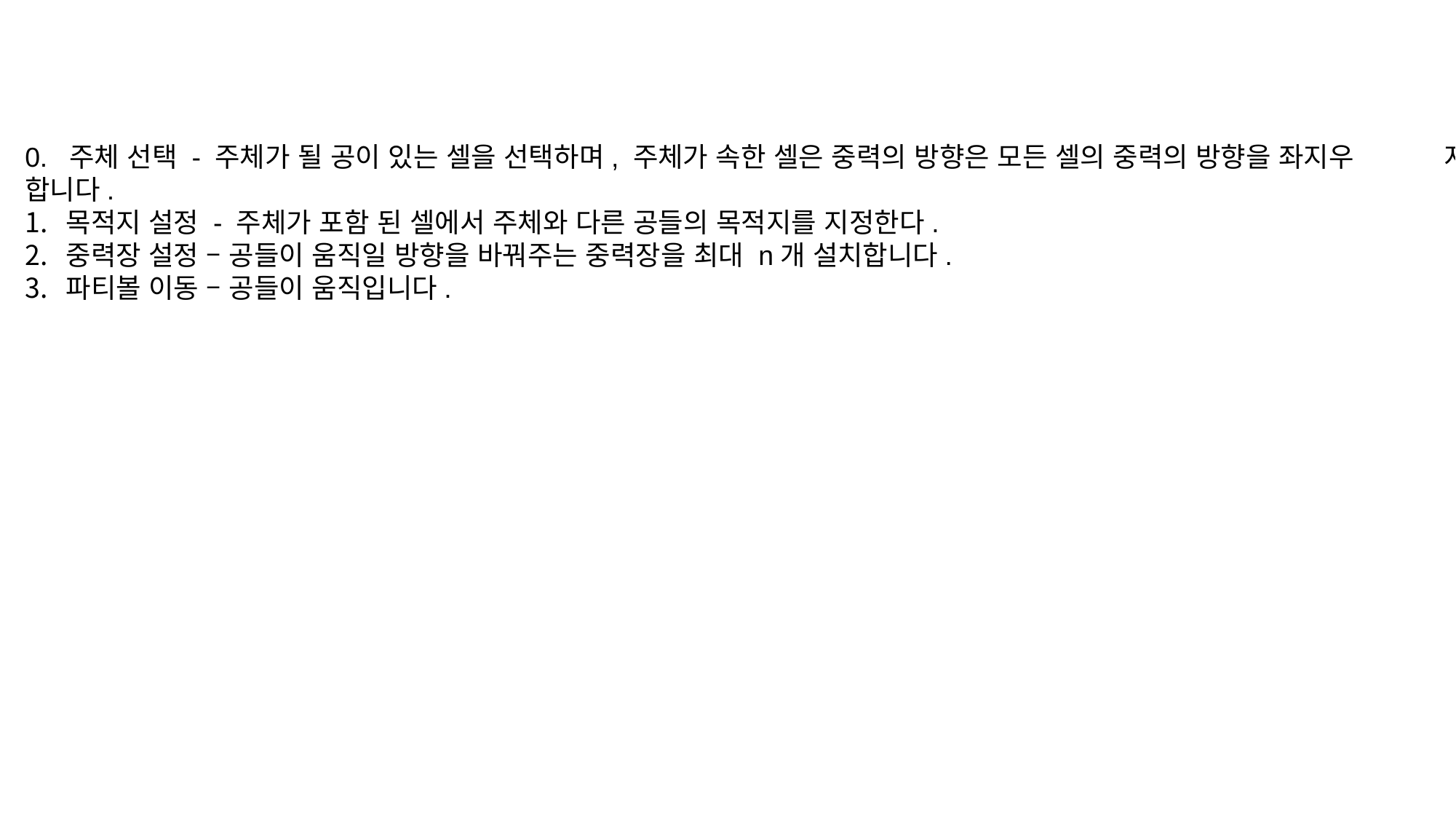

0.  주체 선택 - 주체가 될 공이 있는 셀을 선택하며, 주체가 속한 셀은 중력의 방향은 모든 셀의 중력의 방향을 좌지우	지 합니다.
목적지 설정 - 주체가 포함 된 셀에서 주체와 다른 공들의 목적지를 지정한다.
중력장 설정 – 공들이 움직일 방향을 바꿔주는 중력장을 최대 n개 설치합니다.
파티볼 이동 – 공들이 움직입니다.